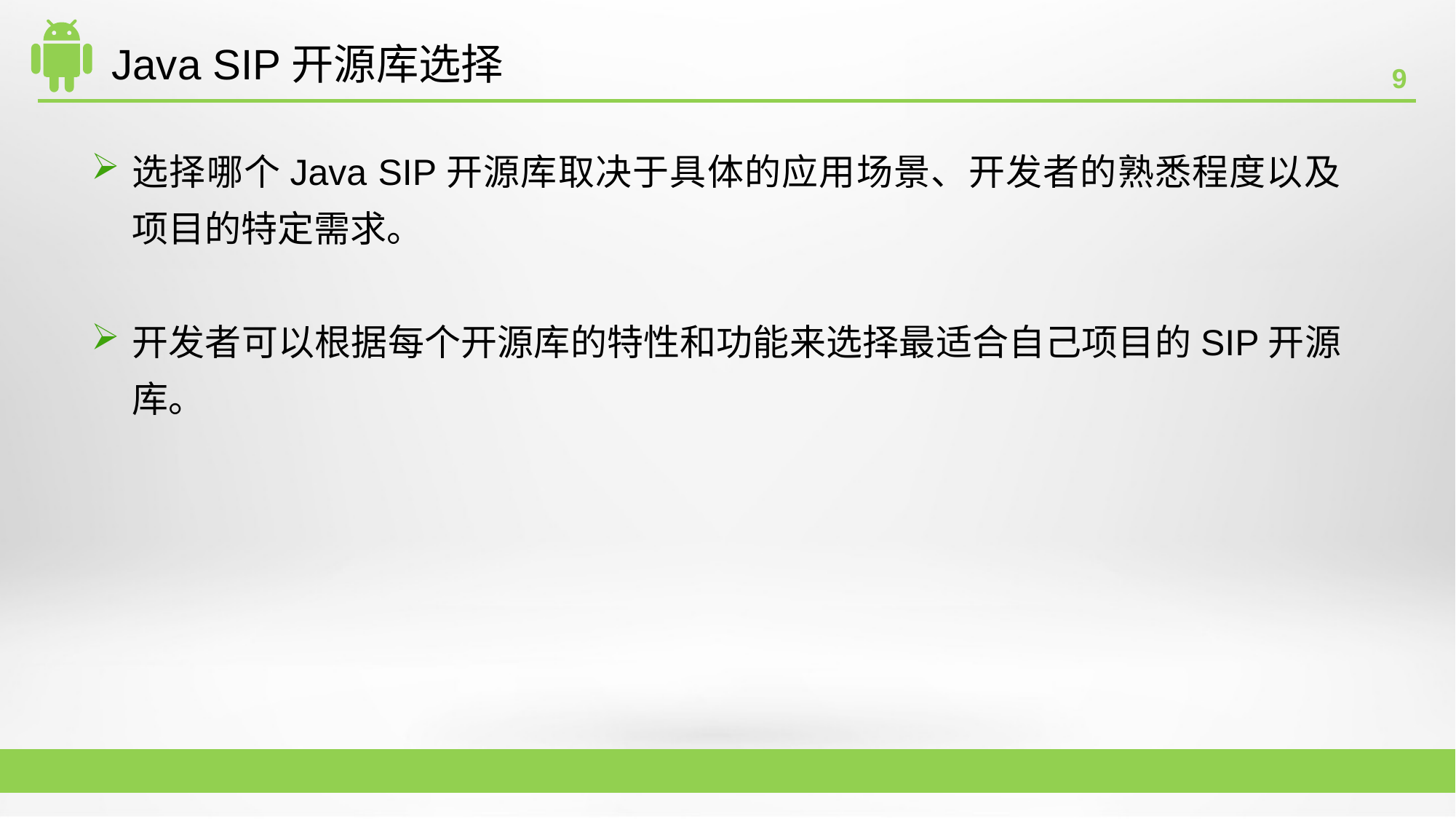

# Java SIP开源库选择
选择哪个Java SIP开源库取决于具体的应用场景、开发者的熟悉程度以及项目的特定需求。

开发者可以根据每个开源库的特性和功能来选择最适合自己项目的SIP开源库。